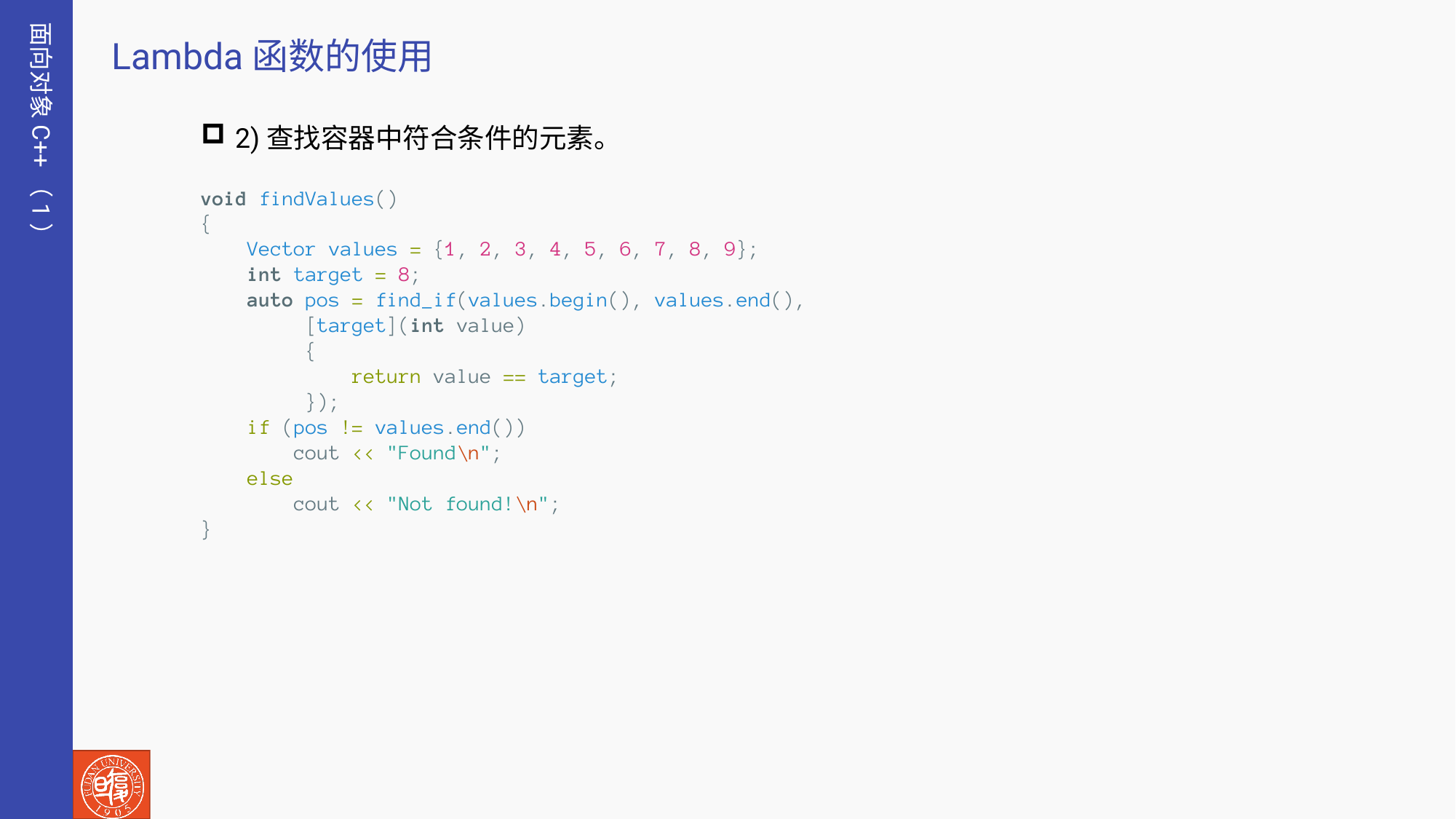

面向对象C++（1）
Lambda函数的使用
2)查找容器中符合条件的元素。
void findValues()
{
    Vector values = {1, 2, 3, 4, 5, 6, 7, 8, 9};
    int target = 8;
    auto pos = find_if(values.begin(), values.end(),
         [target](int value)
         {
             return value == target;
         });
    if (pos != values.end())
        cout << "Found\n";
    else
        cout << "Not found!\n";
}